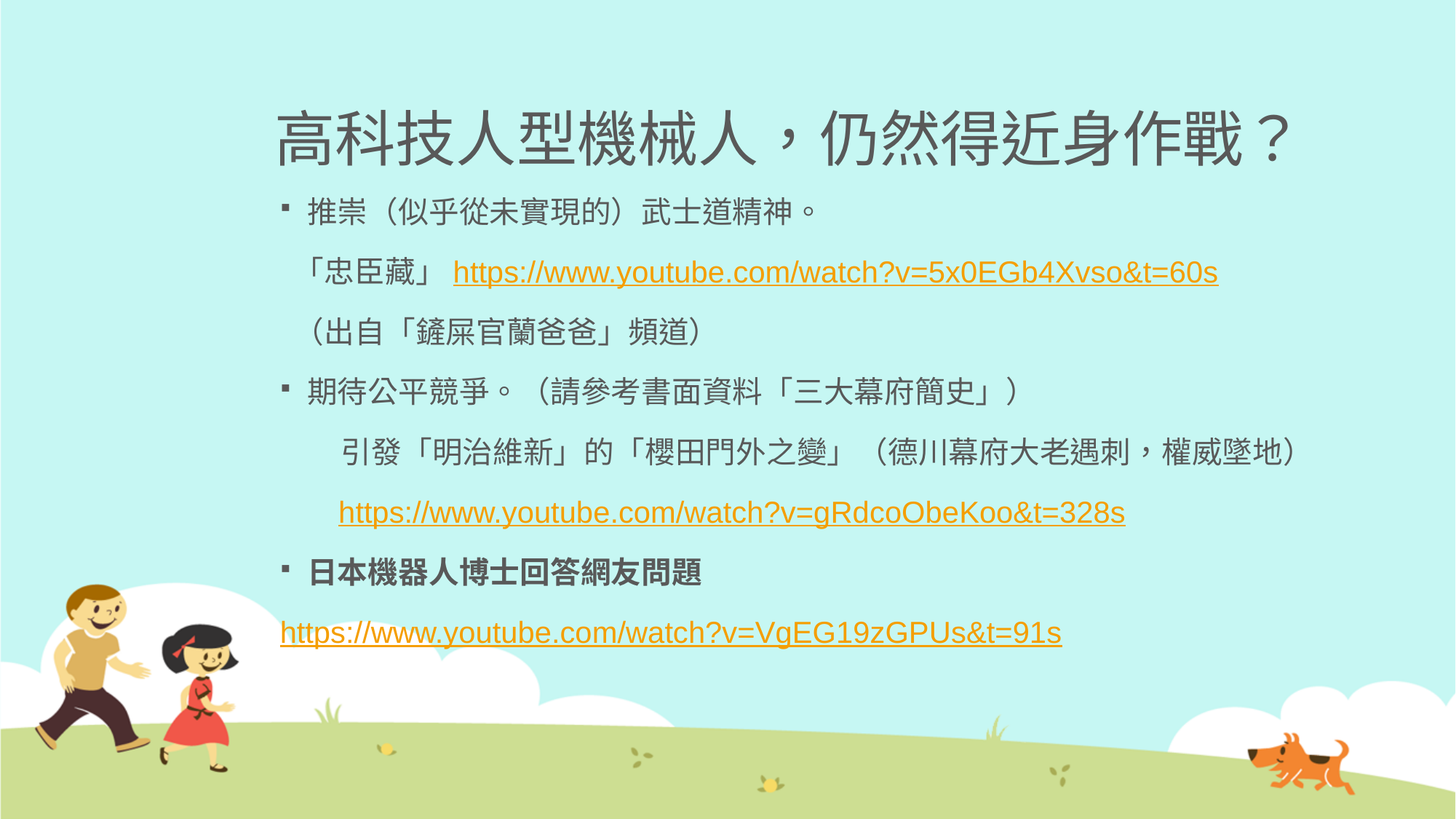

# 高科技人型機械人，仍然得近身作戰？
推崇（似乎從未實現的）武士道精神。
 「忠臣藏」https://www.youtube.com/watch?v=5x0EGb4Xvso&t=60s
 （出自「鏟屎官蘭爸爸」頻道）
期待公平競爭。（請參考書面資料「三大幕府簡史」）
        引發「明治維新」的「櫻田門外之變」（德川幕府大老遇刺，權威墜地）
       https://www.youtube.com/watch?v=gRdcoObeKoo&t=328s
日本機器人博士回答網友問題
https://www.youtube.com/watch?v=VgEG19zGPUs&t=91s